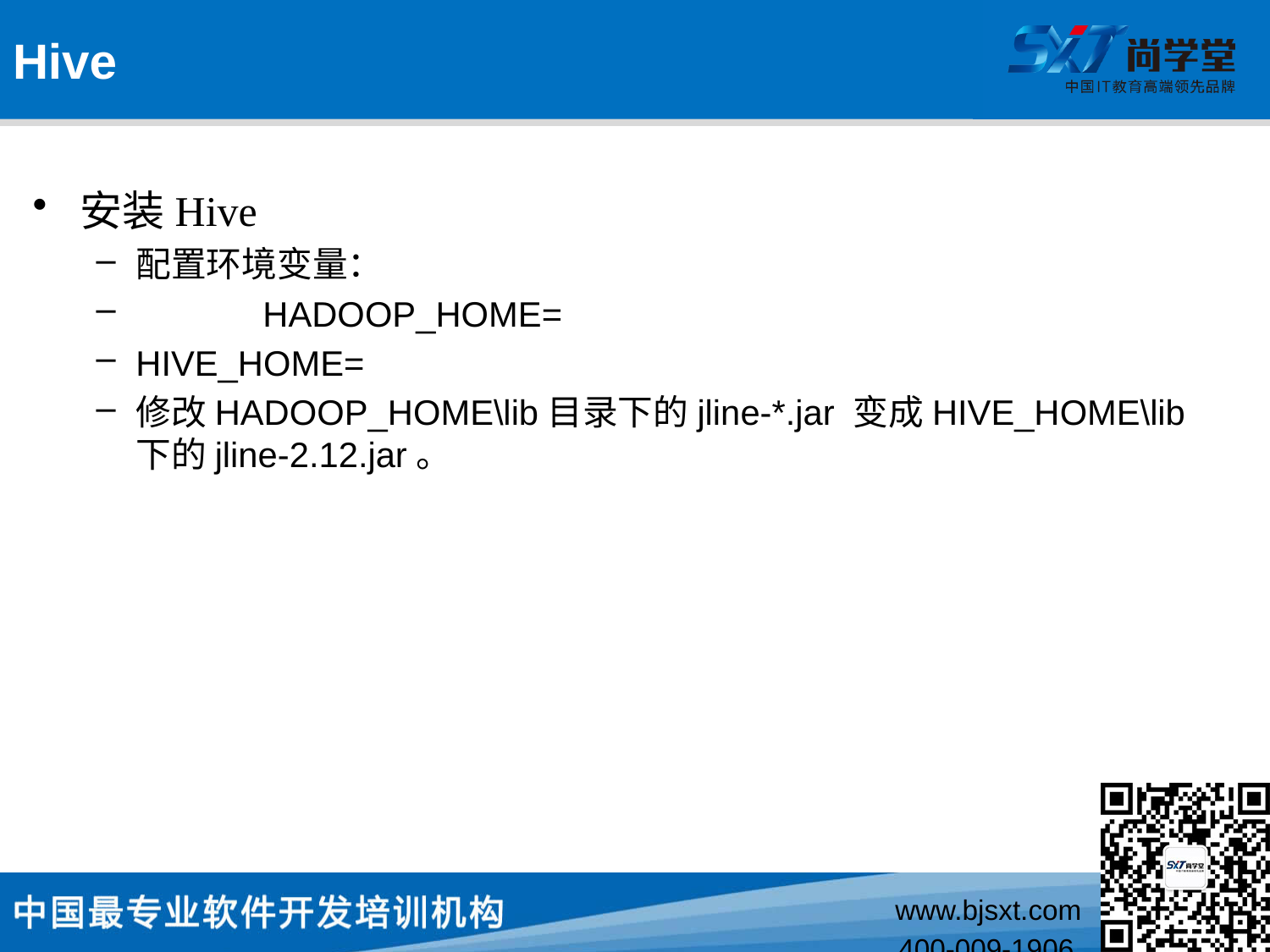

# Hive
安装Hive
配置环境变量：
	HADOOP_HOME=
HIVE_HOME=
修改HADOOP_HOME\lib目录下的jline-*.jar 变成HIVE_HOME\lib下的jline-2.12.jar。